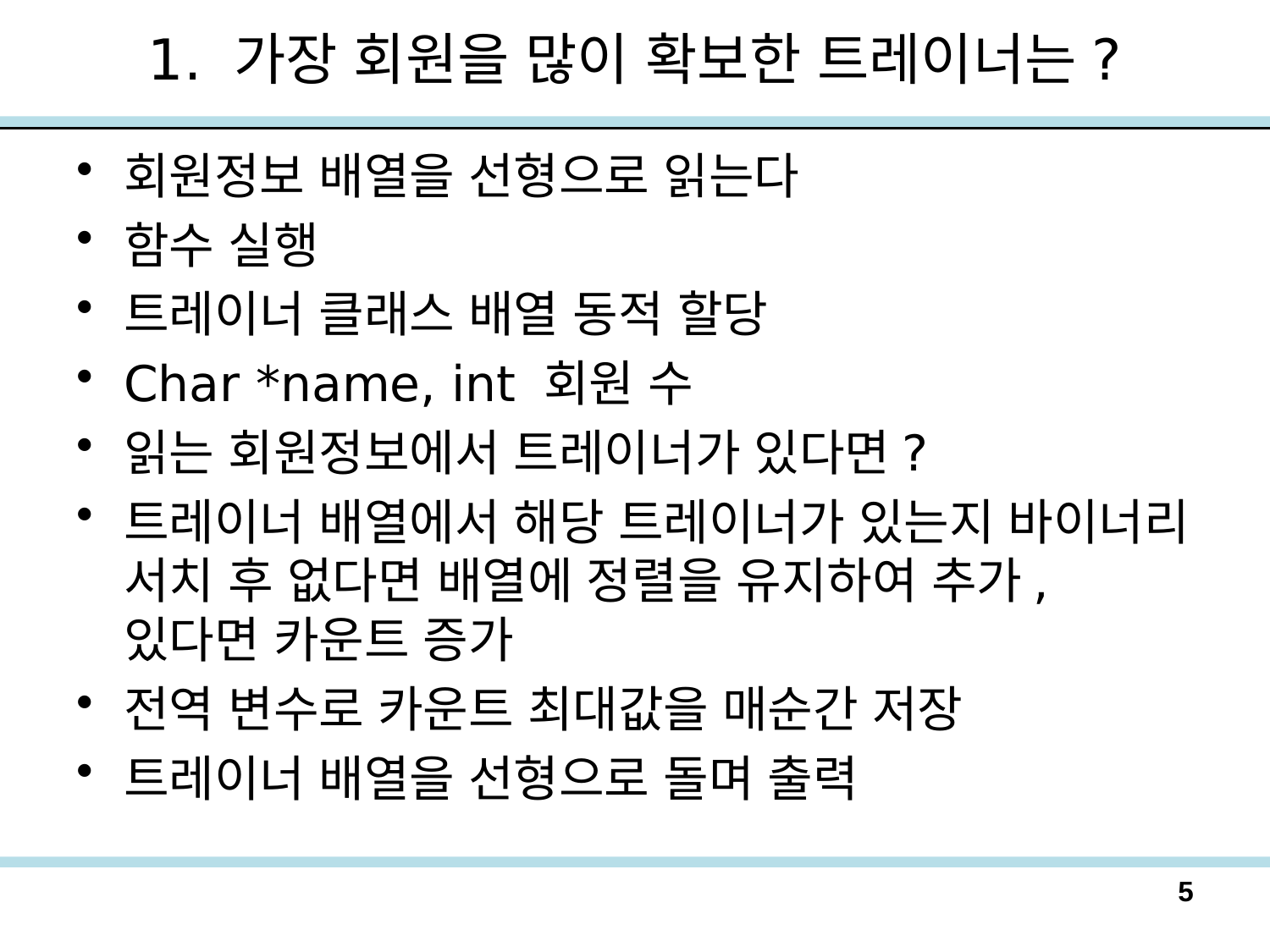

# 1. 가장 회원을 많이 확보한 트레이너는?
회원정보 배열을 선형으로 읽는다
함수 실행
트레이너 클래스 배열 동적 할당
Char *name, int 회원 수
읽는 회원정보에서 트레이너가 있다면?
트레이너 배열에서 해당 트레이너가 있는지 바이너리 서치 후 없다면 배열에 정렬을 유지하여 추가, 있다면 카운트 증가
전역 변수로 카운트 최대값을 매순간 저장
트레이너 배열을 선형으로 돌며 출력
5